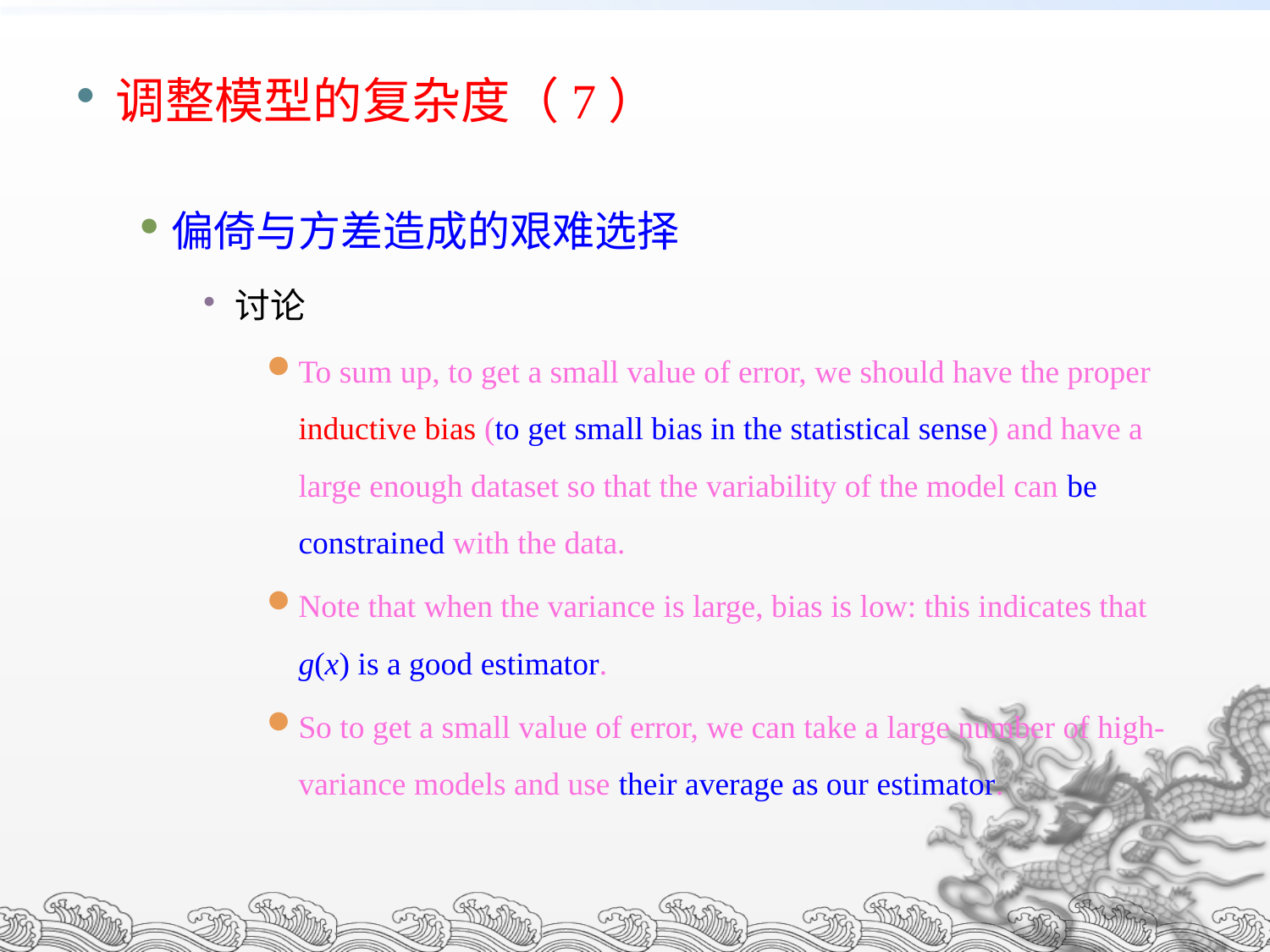

调整模型的复杂度（7）

偏倚与方差造成的艰难选择
讨论
To sum up, to get a small value of error, we should have the proper inductive bias (to get small bias in the statistical sense) and have a large enough dataset so that the variability of the model can be constrained with the data.
Note that when the variance is large, bias is low: this indicates that g(x) is a good estimator.
So to get a small value of error, we can take a large number of high-variance models and use their average as our estimator.